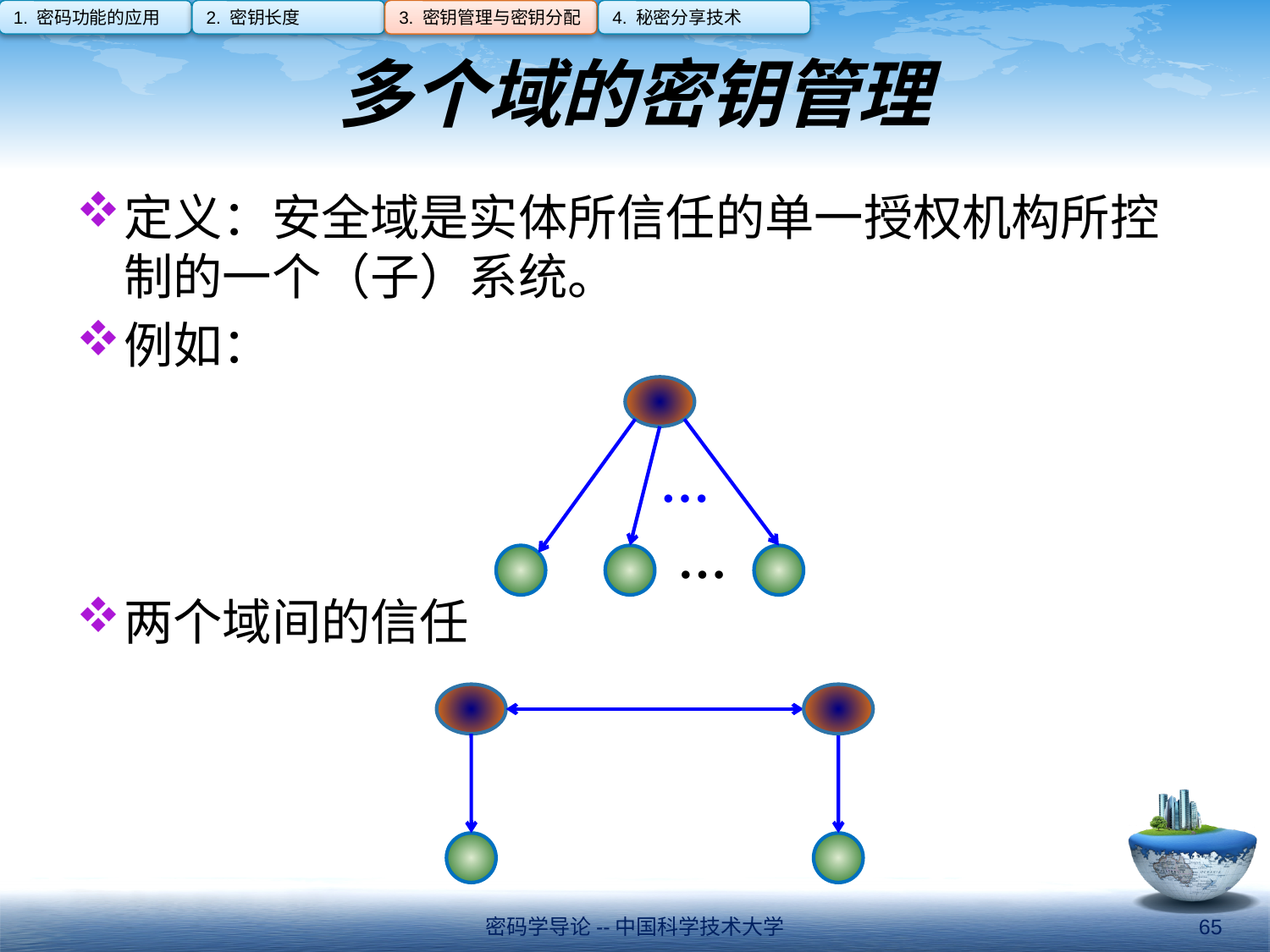

1. 密码功能的应用
2. 密钥长度
3. 密钥管理与密钥分配
4. 秘密分享技术
# 多个域的密钥管理
定义：安全域是实体所信任的单一授权机构所控制的一个（子）系统。
例如：

两个域间的信任

…
…

密码学导论--中国科学技术大学
65